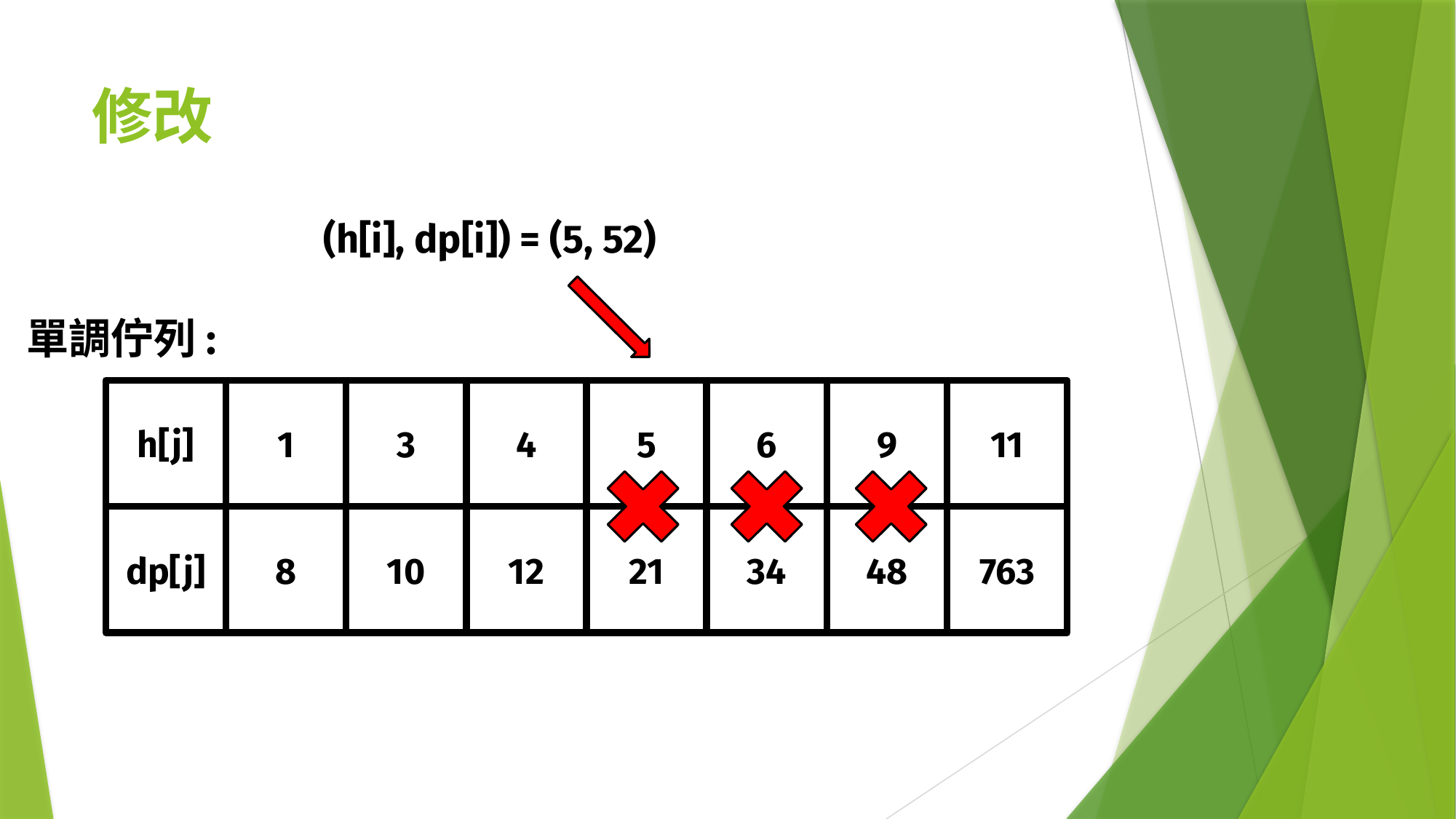

# 修改
(h[i], dp[i]) = (5, 52)

單調佇列:
h[j]
1
3
4
5
6
9
11

dp[j]
8
10
12
21
34
48
763